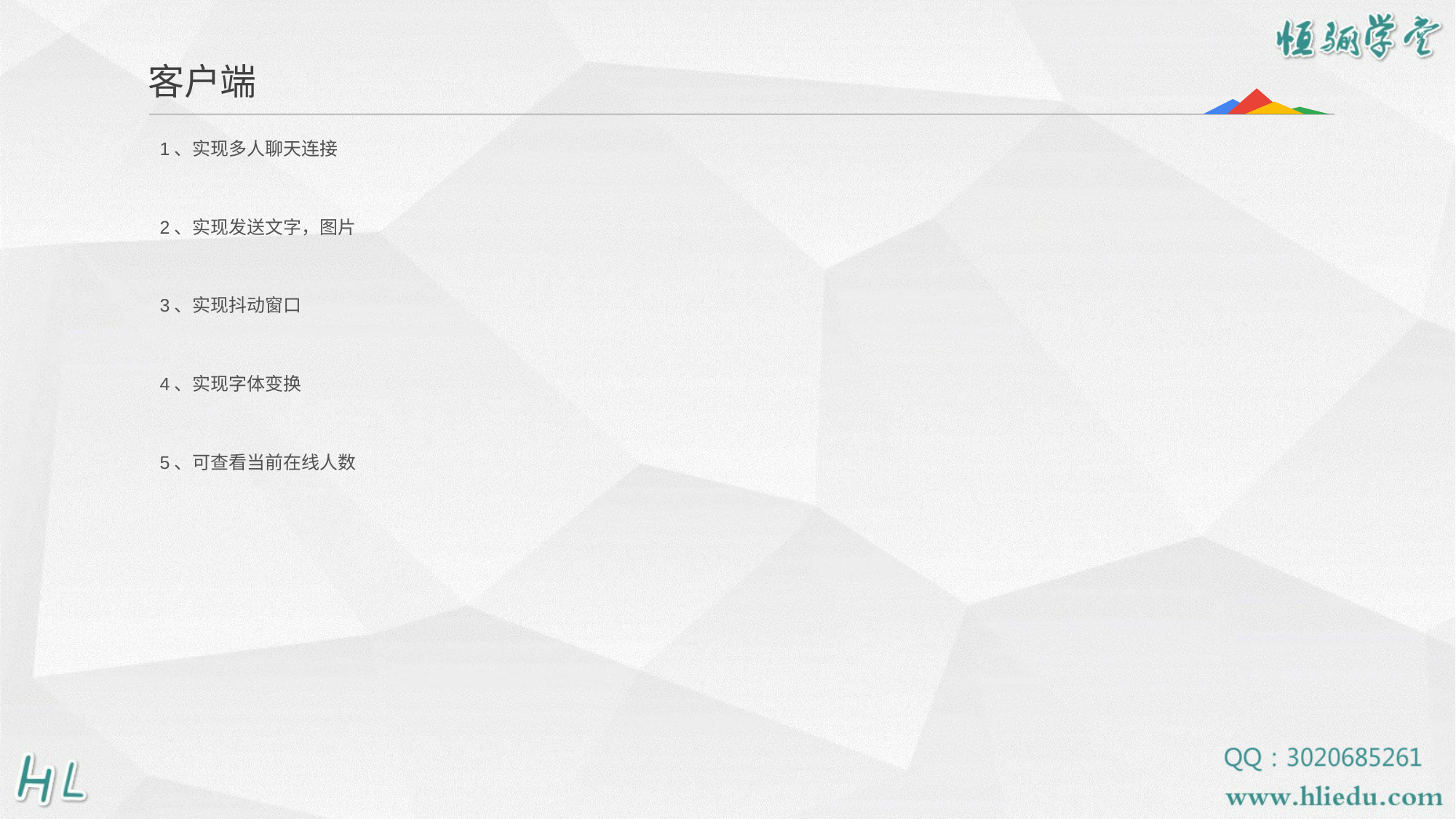

客户端

1、实现多人聊天连接

2、实现发送文字，图片

3、实现抖动窗口

4、实现字体变换

5、可查看当前在线人数